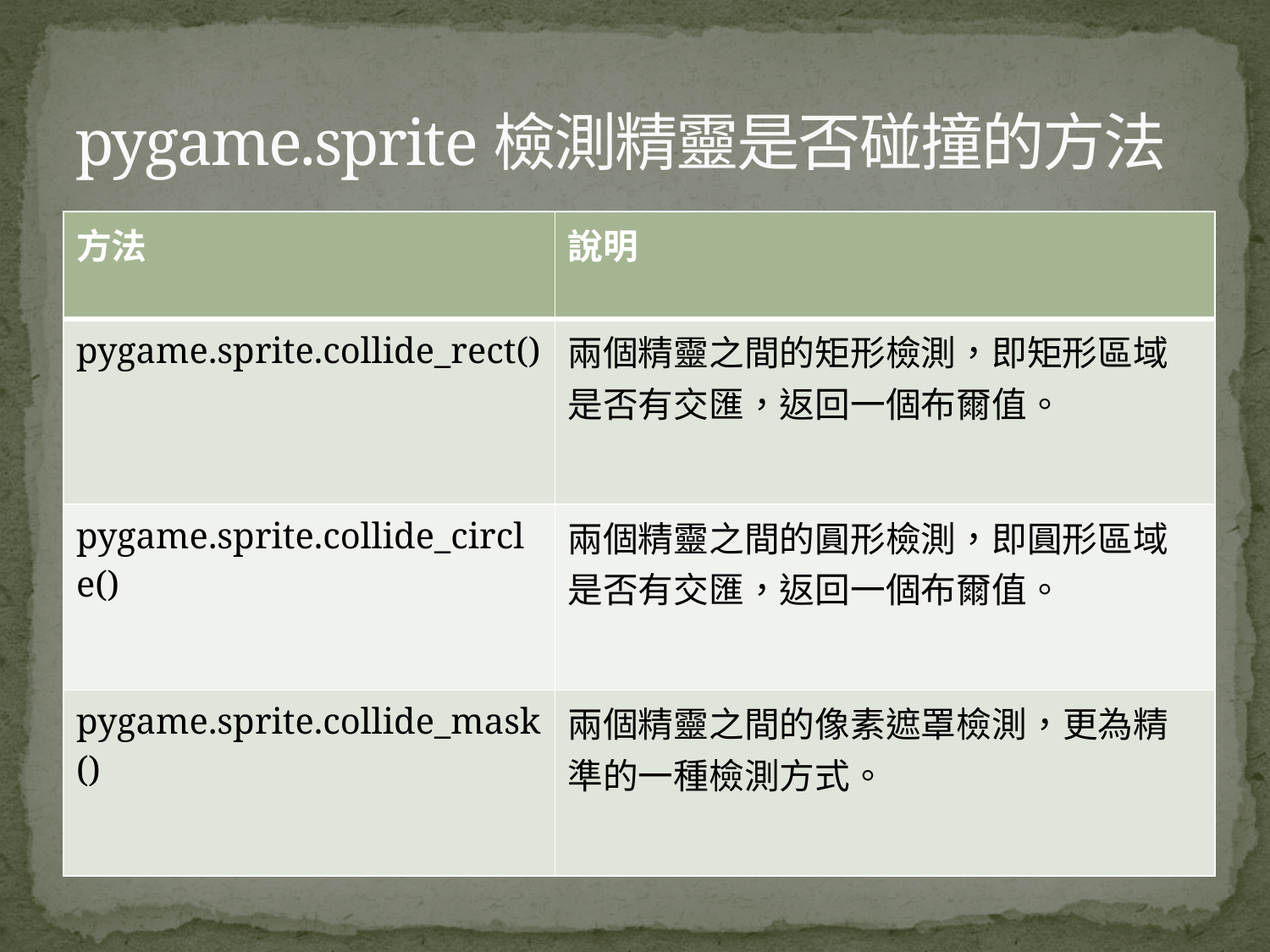

# pygame.sprite檢測精靈是否碰撞的方法
| 方法 | 說明 |
| --- | --- |
| pygame.sprite.collide\_rect() | 兩個精靈之間的矩形檢測，即矩形區域是否有交匯，返回一個布爾值。 |
| pygame.sprite.collide\_circle() | 兩個精靈之間的圓形檢測，即圓形區域是否有交匯，返回一個布爾值。 |
| pygame.sprite.collide\_mask() | 兩個精靈之間的像素遮罩檢測，更為精準的一種檢測方式。 |